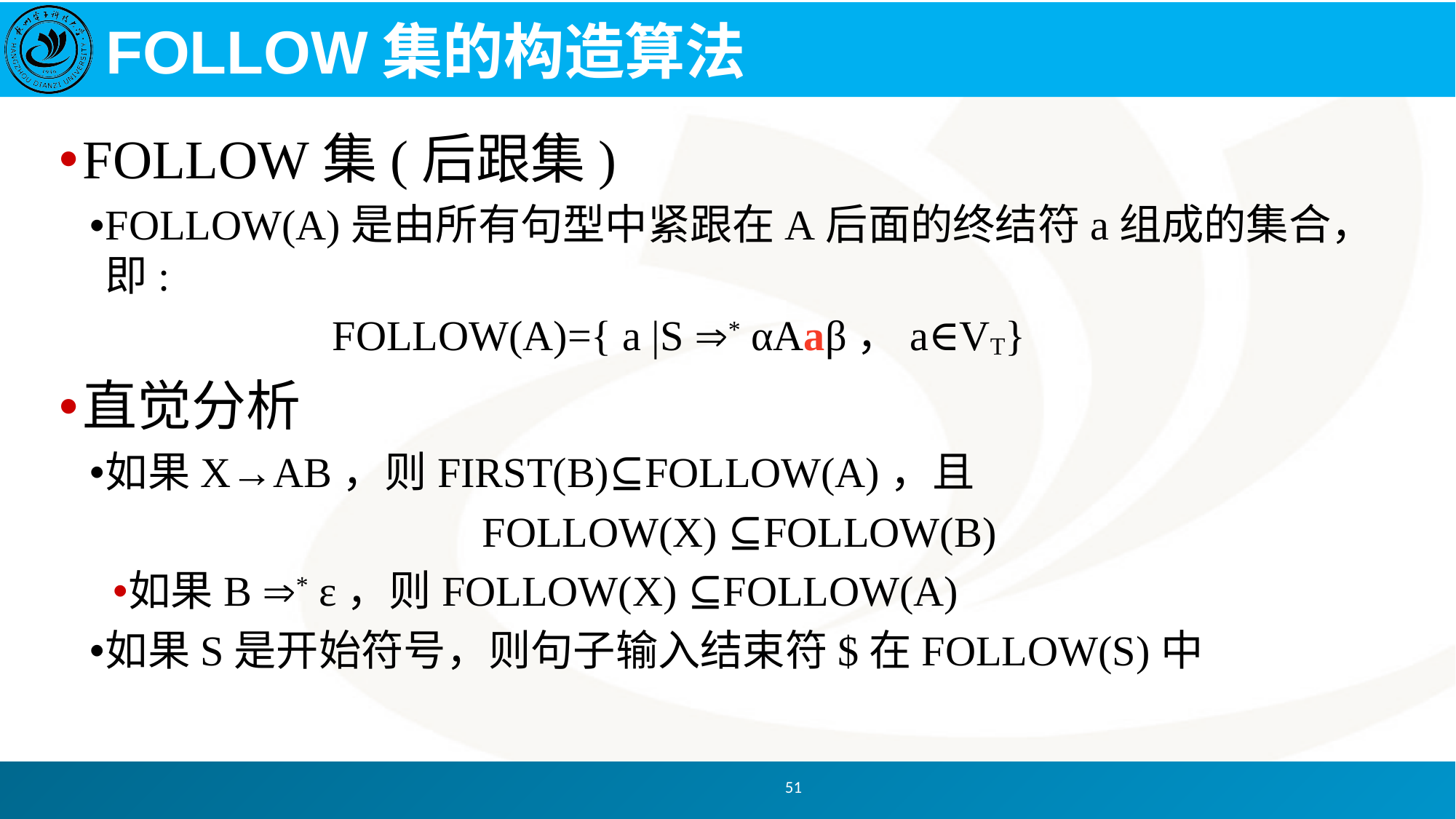

# FOLLOW集的构造算法
FOLLOW集(后跟集)
FOLLOW(A)是由所有句型中紧跟在A后面的终结符a组成的集合，即:
		FOLLOW(A)={ a |S ⇒* αAaβ，a∈VT}
直觉分析
如果X→AB，则FIRST(B)⊆FOLLOW(A)，且
			FOLLOW(X) ⊆FOLLOW(B)
如果B ⇒* ε，则FOLLOW(X) ⊆FOLLOW(A)
如果S是开始符号，则句子输入结束符$在FOLLOW(S)中
51